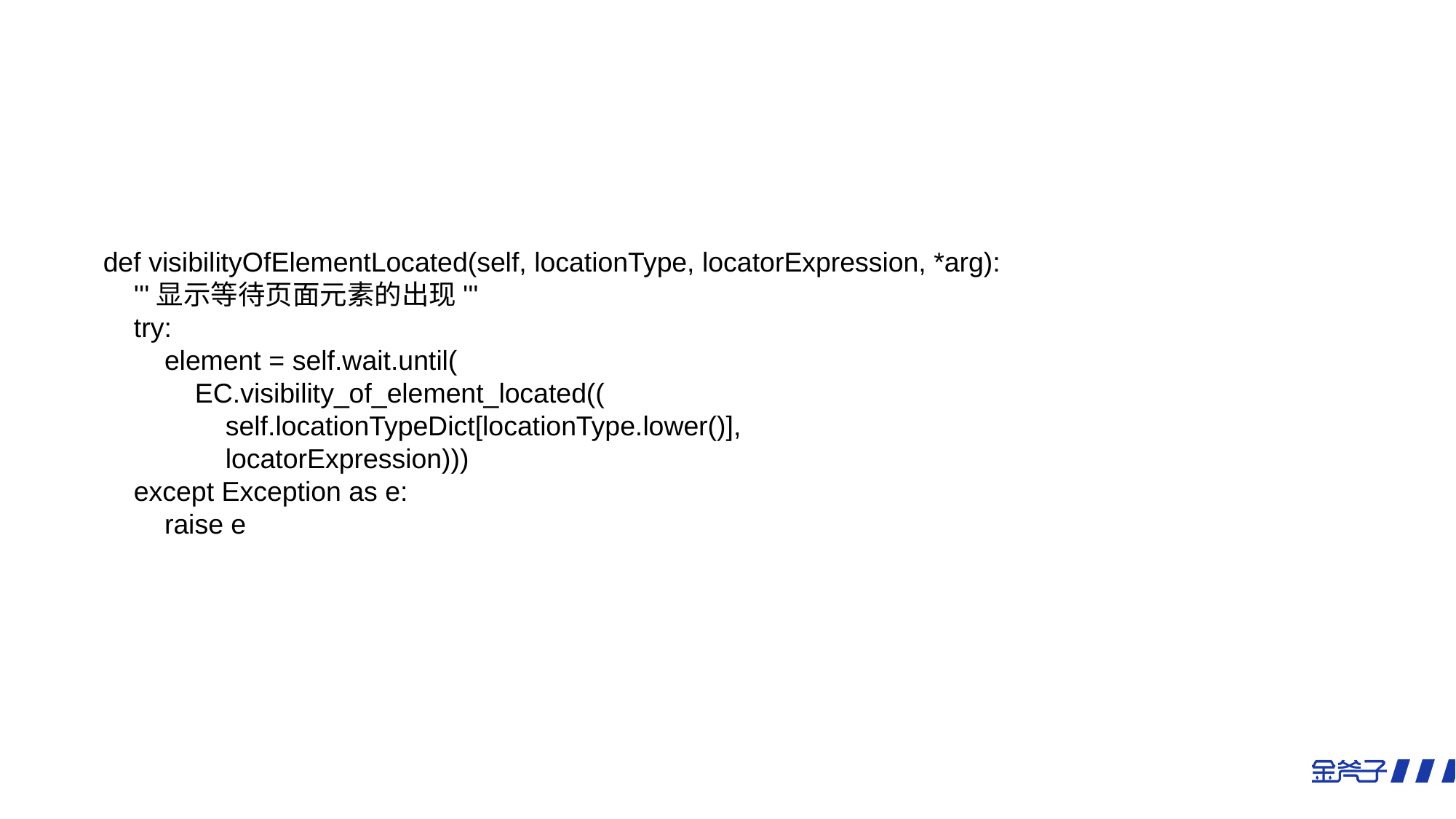

# def visibilityOfElementLocated(self, locationType, locatorExpression, *arg):
        '''显示等待页面元素的出现'''
        try:
            element = self.wait.until(
                EC.visibility_of_element_located((
                    self.locationTypeDict[locationType.lower()],
                    locatorExpression)))
        except Exception as e:
            raise e